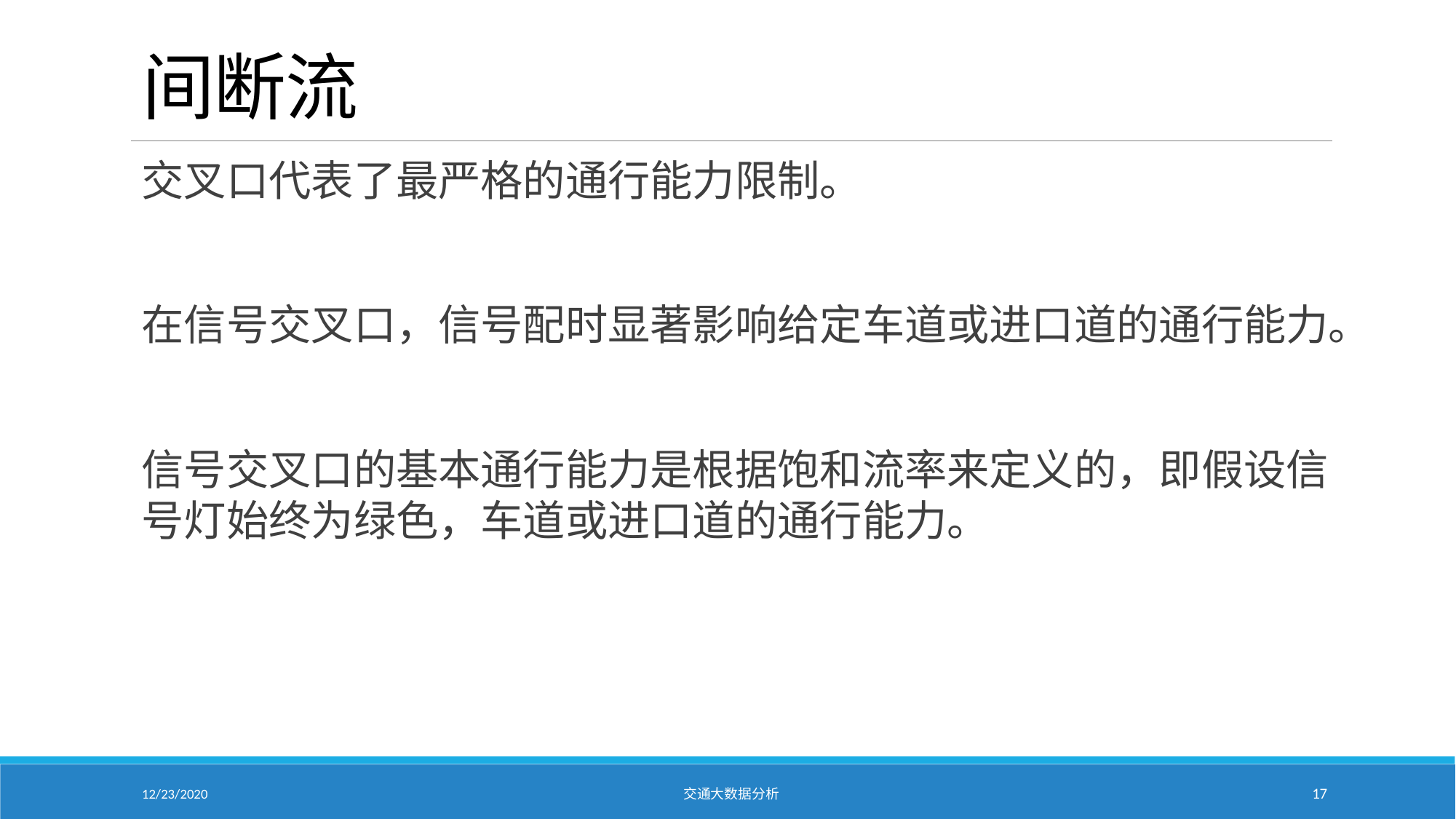

# 间断流
交叉口代表了最严格的通行能力限制。

在信号交叉口，信号配时显著影响给定车道或进口道的通行能力。

信号交叉口的基本通行能力是根据饱和流率来定义的，即假设信号灯始终为绿色，车道或进口道的通行能力。

12/23/2020
交通大数据分析
17